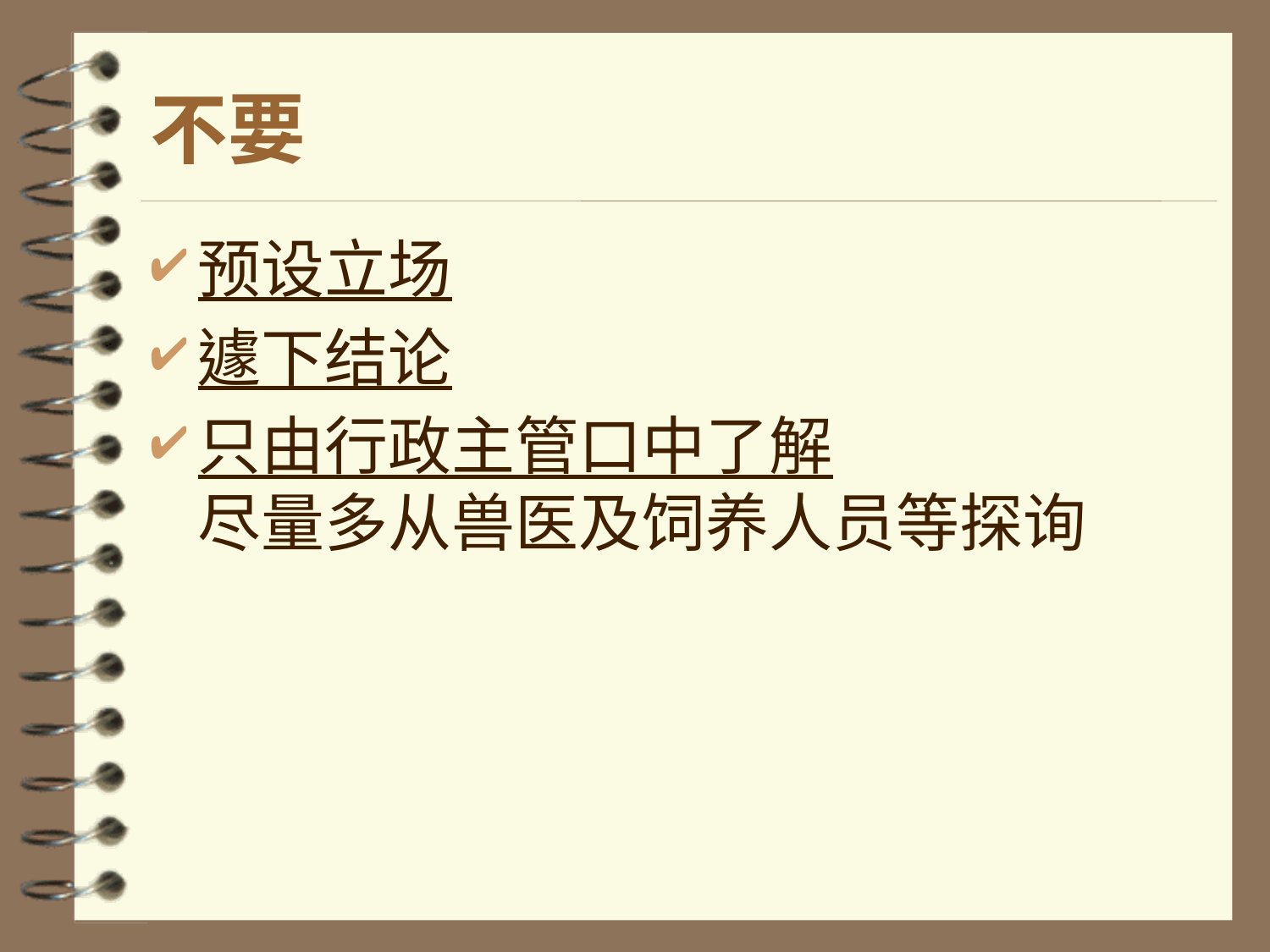

# 不要
预设立场
遽下结论
只由行政主管口中了解
尽量多从兽医及饲养人员等探询